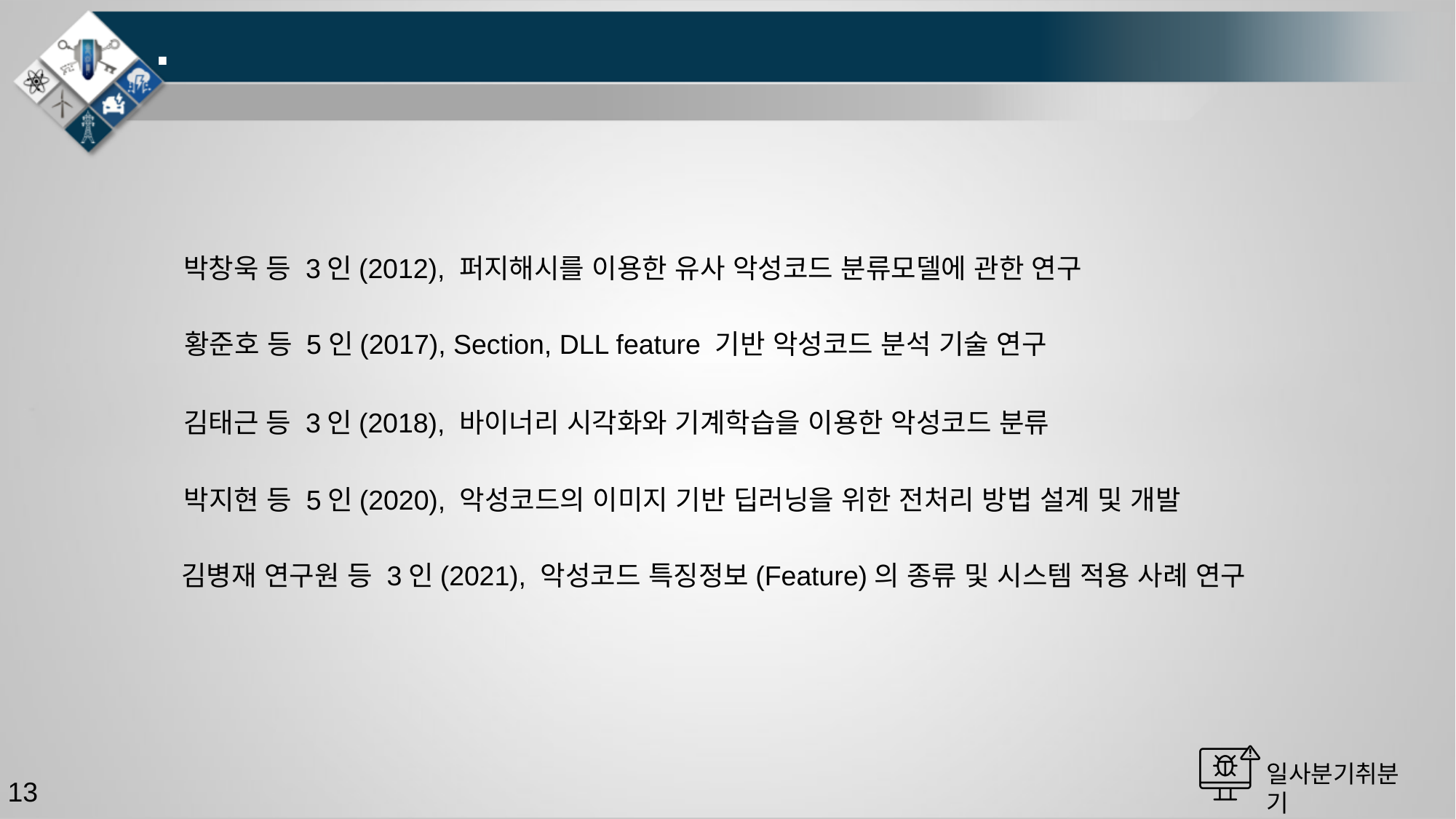

# .

박창욱 등 3인(2012), 퍼지해시를 이용한 유사 악성코드 분류모델에 관한 연구
황준호 등 5인(2017), Section, DLL feature 기반 악성코드 분석 기술 연구
김태근 등 3인(2018), 바이너리 시각화와 기계학습을 이용한 악성코드 분류
박지현 등 5인(2020), 악성코드의 이미지 기반 딥러닝을 위한 전처리 방법 설계 및 개발
김병재 연구원 등 3인(2021), 악성코드 특징정보(Feature)의 종류 및 시스템 적용 사례 연구